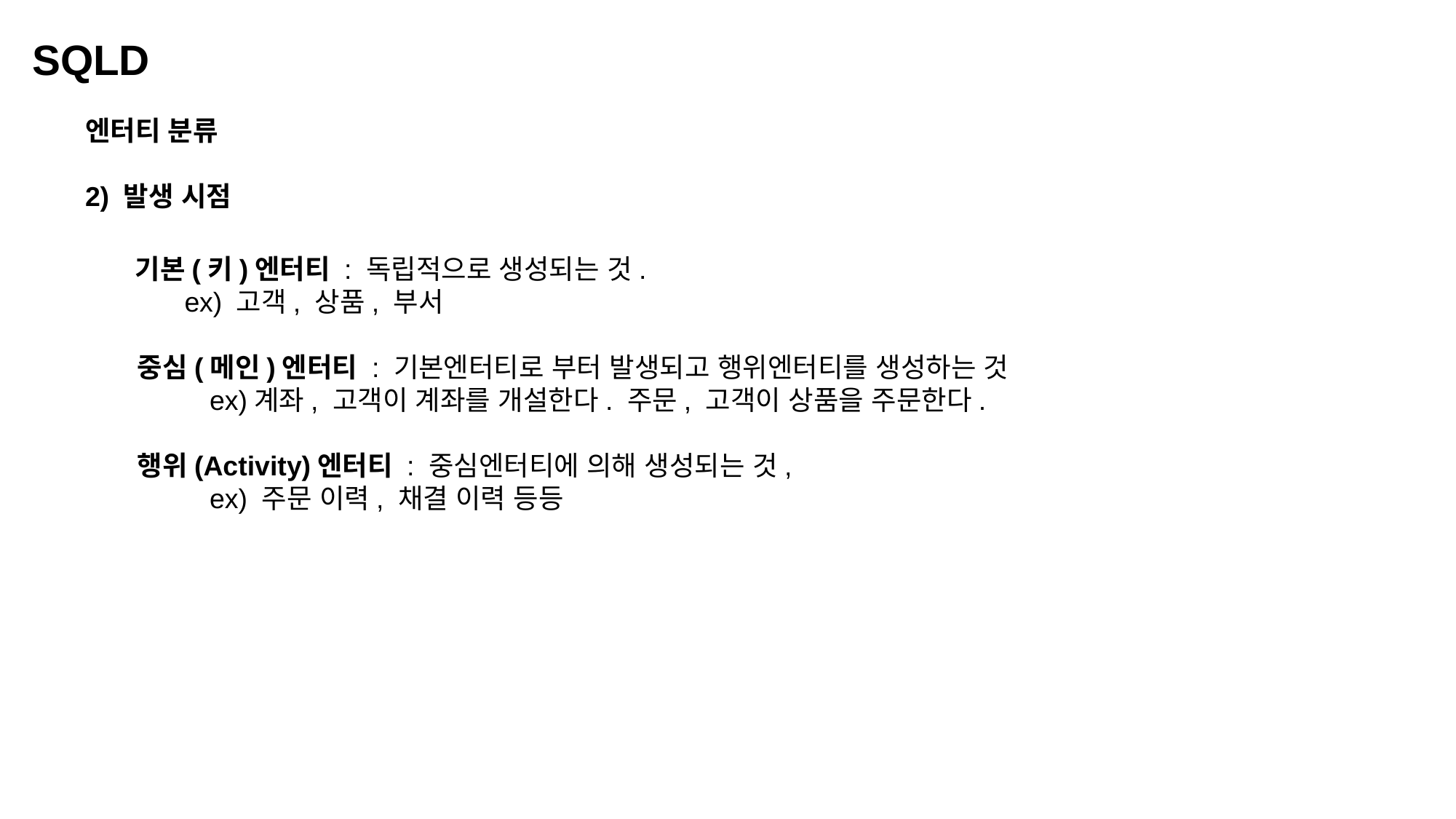

SQLD
엔터티 분류

2) 발생 시점

     기본(키)엔터티 : 독립적으로 생성되는 것.
             ex) 고객, 상품, 부서

      중심(메인)엔터티 : 기본엔터티로 부터 발생되고 행위엔터티를 생성하는 것
	  ex)계좌, 고객이 계좌를 개설한다. 주문, 고객이 상품을 주문한다.

      행위(Activity)엔터티 : 중심엔터티에 의해 생성되는 것,
	  ex) 주문 이력, 채결 이력 등등